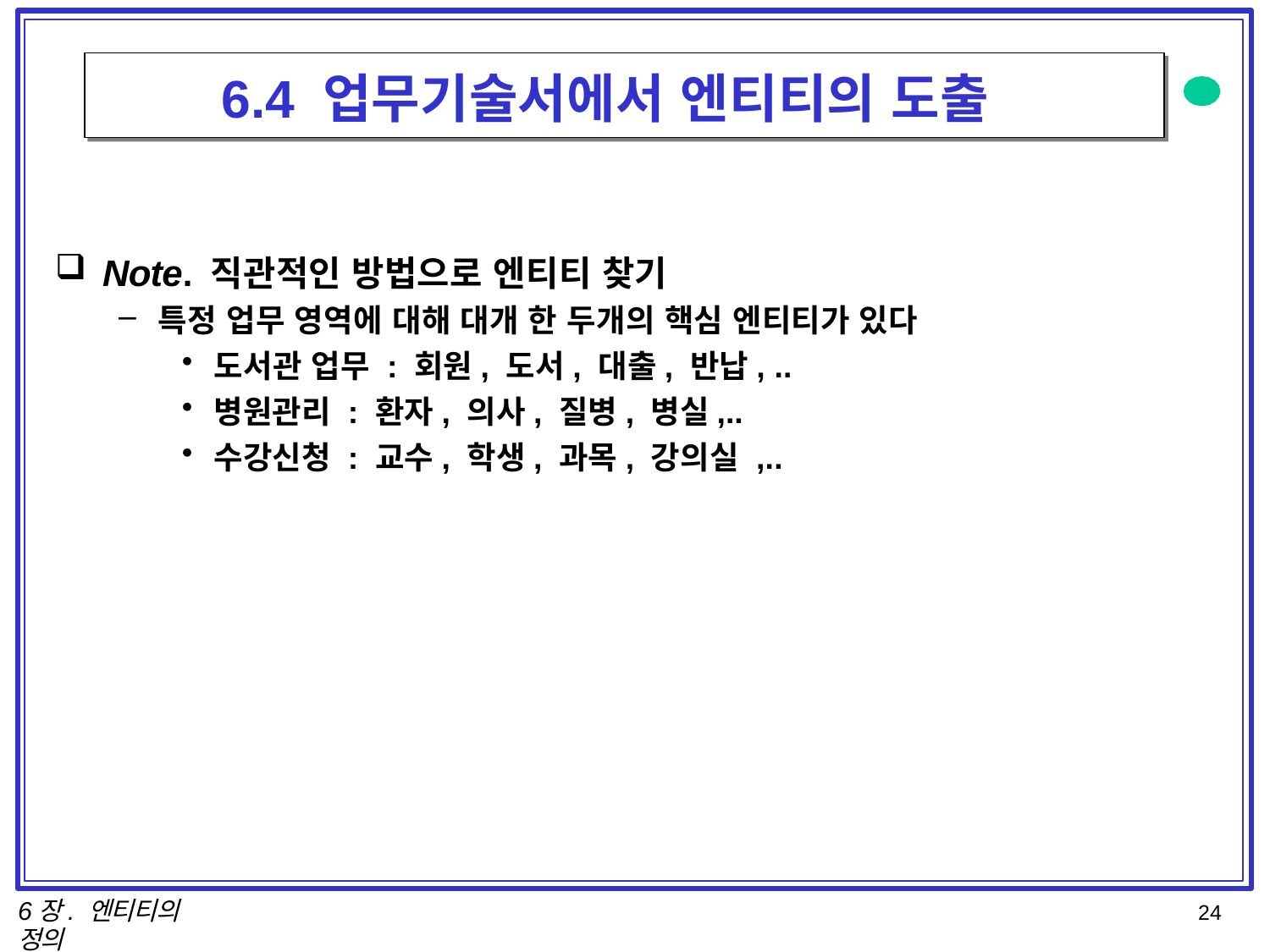

# 6.4 업무기술서에서 엔티티의 도출

Note. 직관적인 방법으로 엔티티 찾기
특정 업무 영역에 대해 대개 한 두개의 핵심 엔티티가 있다
도서관 업무 : 회원, 도서, 대출, 반납, ..
병원관리 : 환자, 의사, 질병, 병실,..
수강신청 : 교수, 학생, 과목, 강의실 ,..
6장. 엔티티의 정의
24